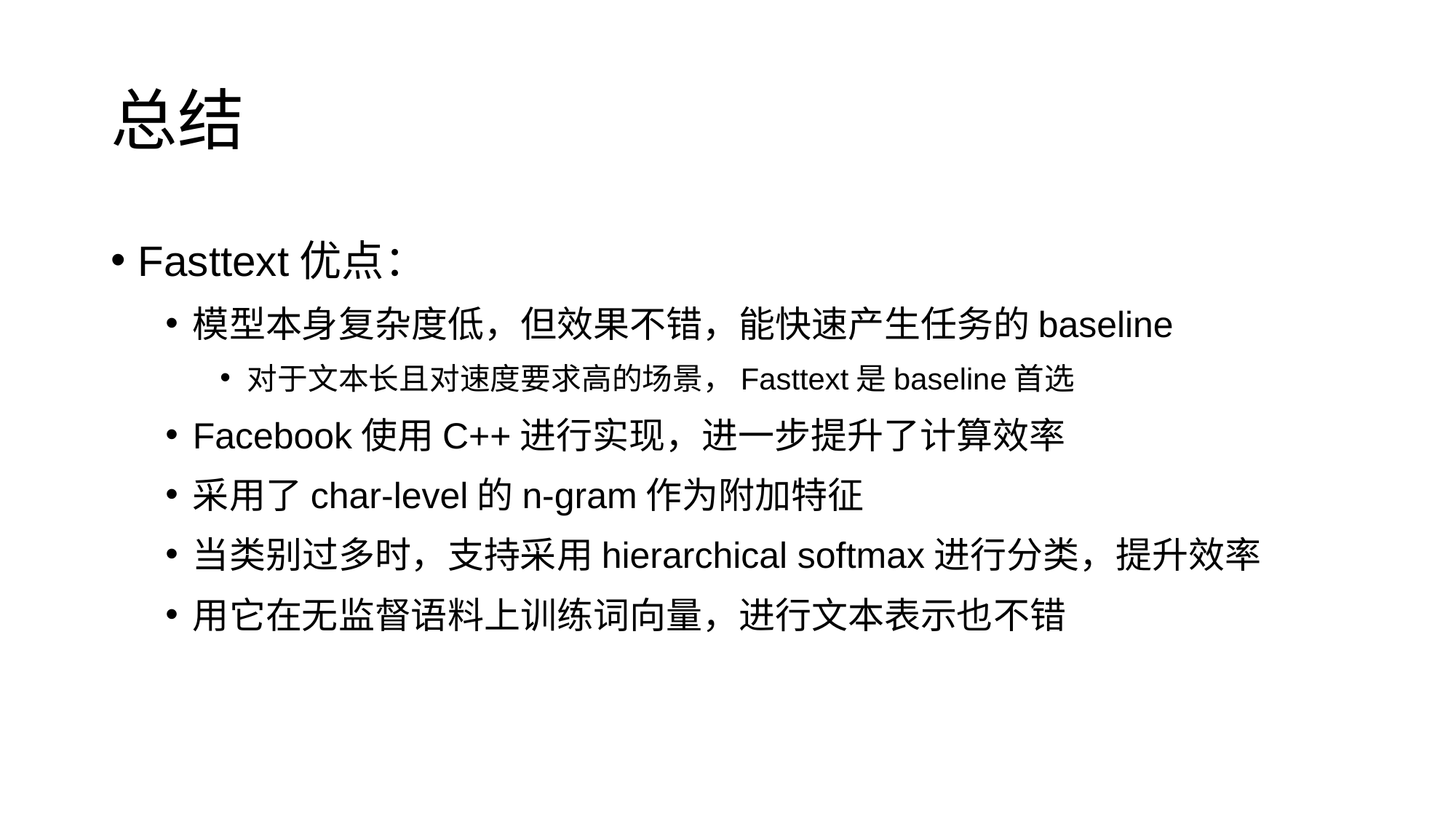

# 总结
Fasttext优点：
模型本身复杂度低，但效果不错，能快速产生任务的baseline
对于文本长且对速度要求高的场景，Fasttext是baseline首选
Facebook使用C++进行实现，进一步提升了计算效率
采用了char-level的n-gram作为附加特征
当类别过多时，支持采用hierarchical softmax进行分类，提升效率
用它在无监督语料上训练词向量，进行文本表示也不错